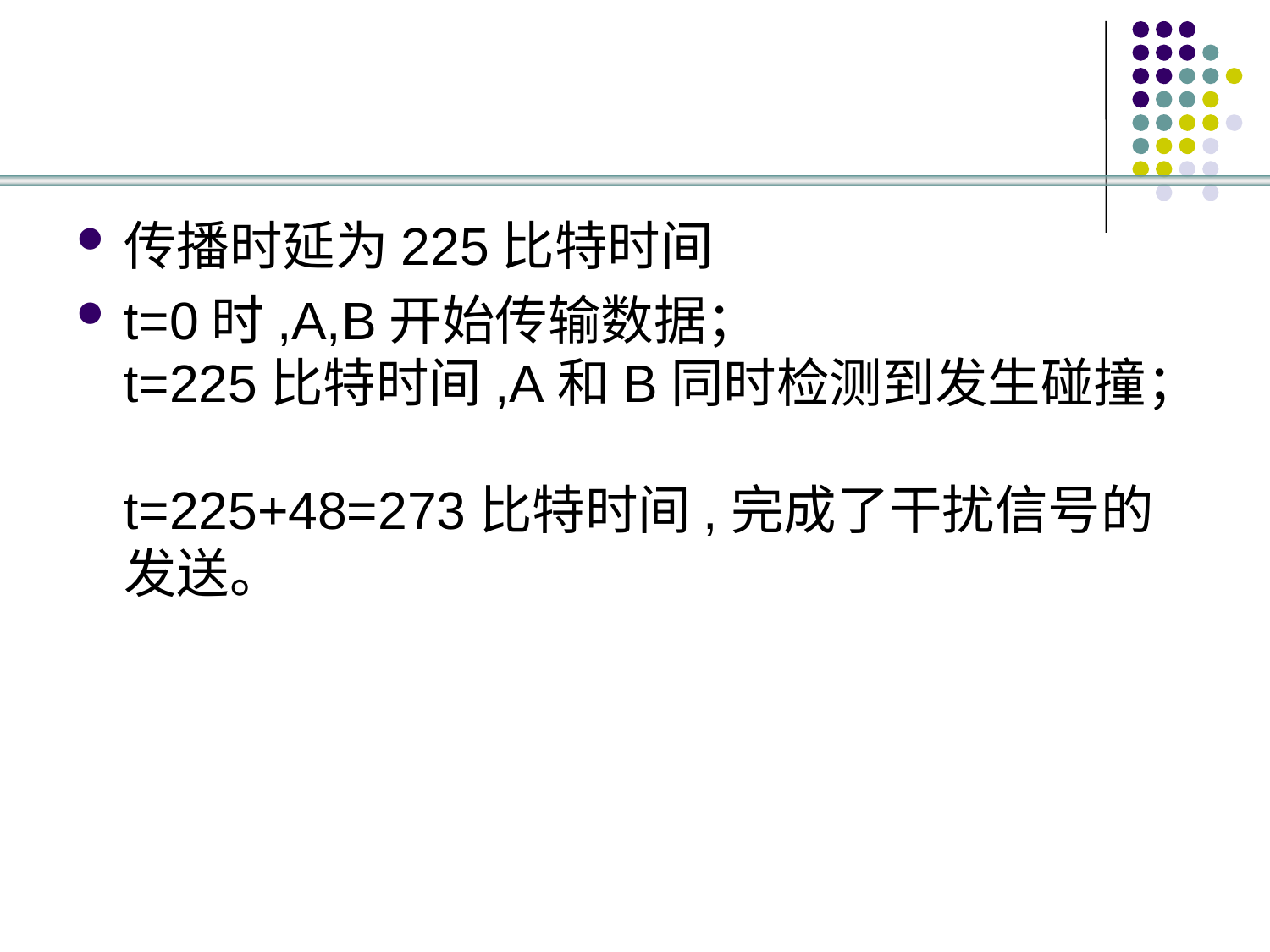

#
传播时延为225比特时间
t=0时,A,B开始传输数据； 　　
t=225比特时间,A和B同时检测到发生碰撞； 　　
t=225+48=273比特时间,完成了干扰信号的发送。